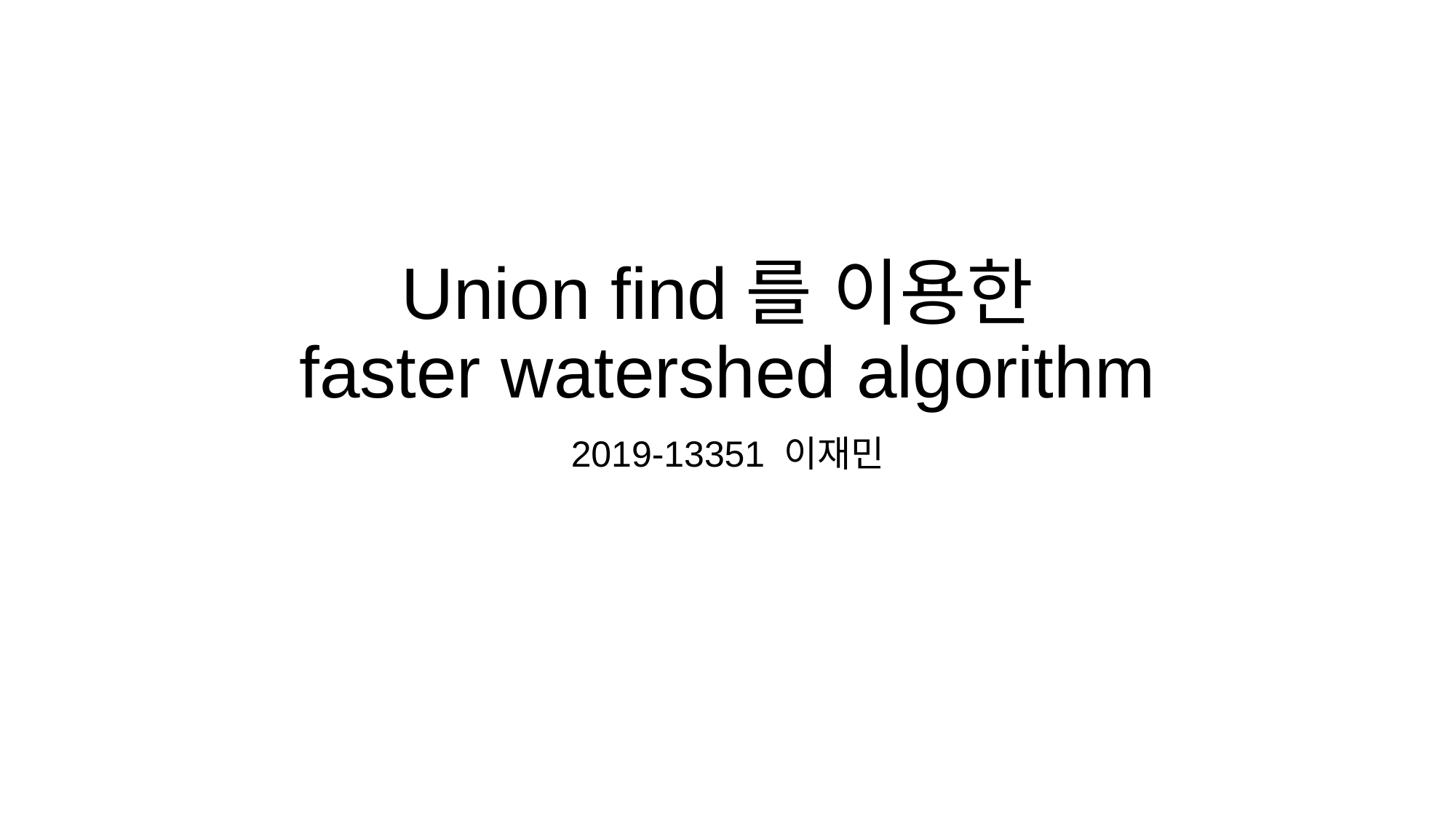

# Union find를 이용한 faster watershed algorithm
2019-13351 이재민